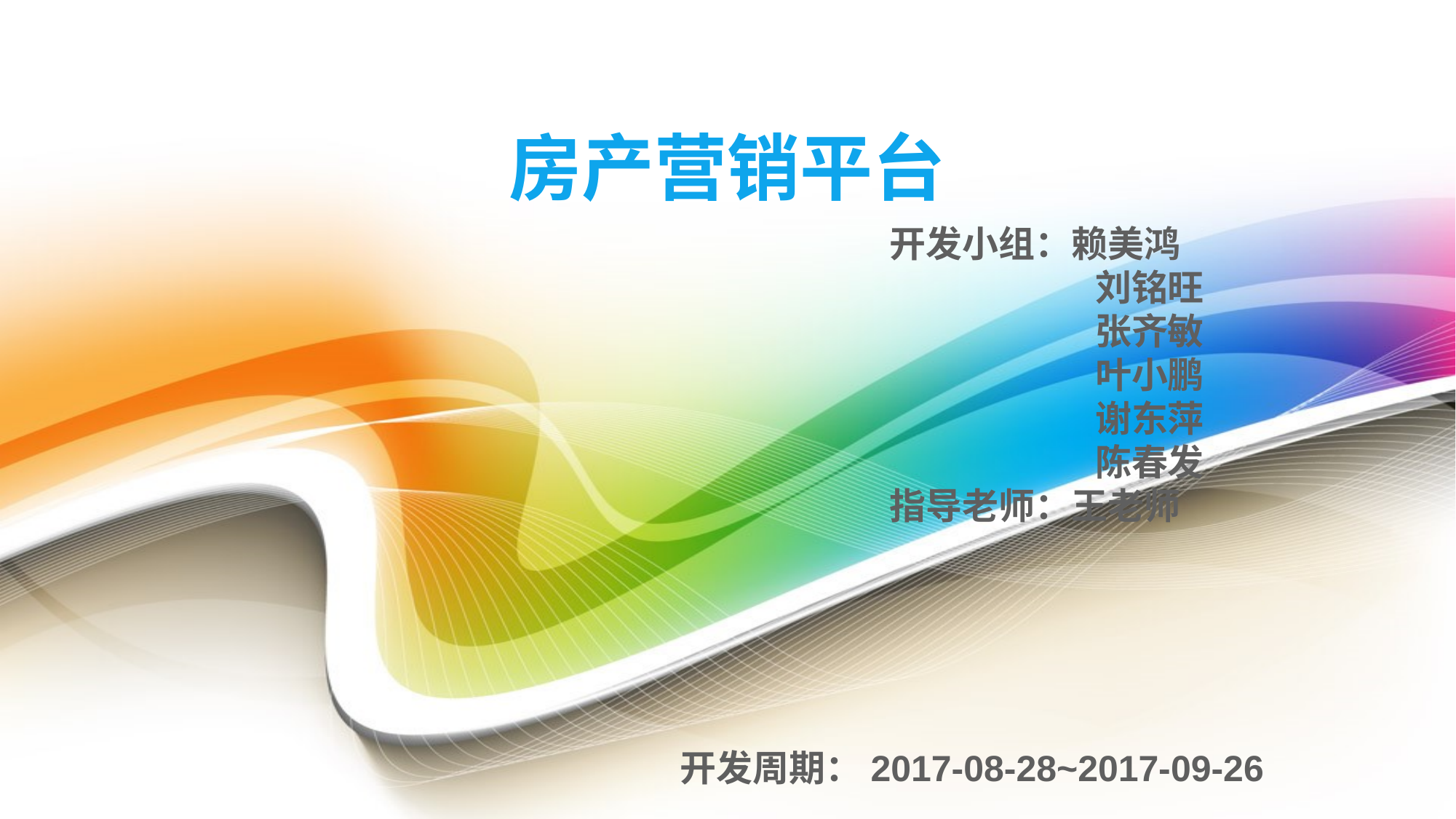

# 房产营销平台
开发小组：赖美鸿
	    刘铭旺
	    张齐敏
	    叶小鹏
	    谢东萍
	    陈春发
指导老师：王老师
开发周期：2017-08-28~2017-09-26